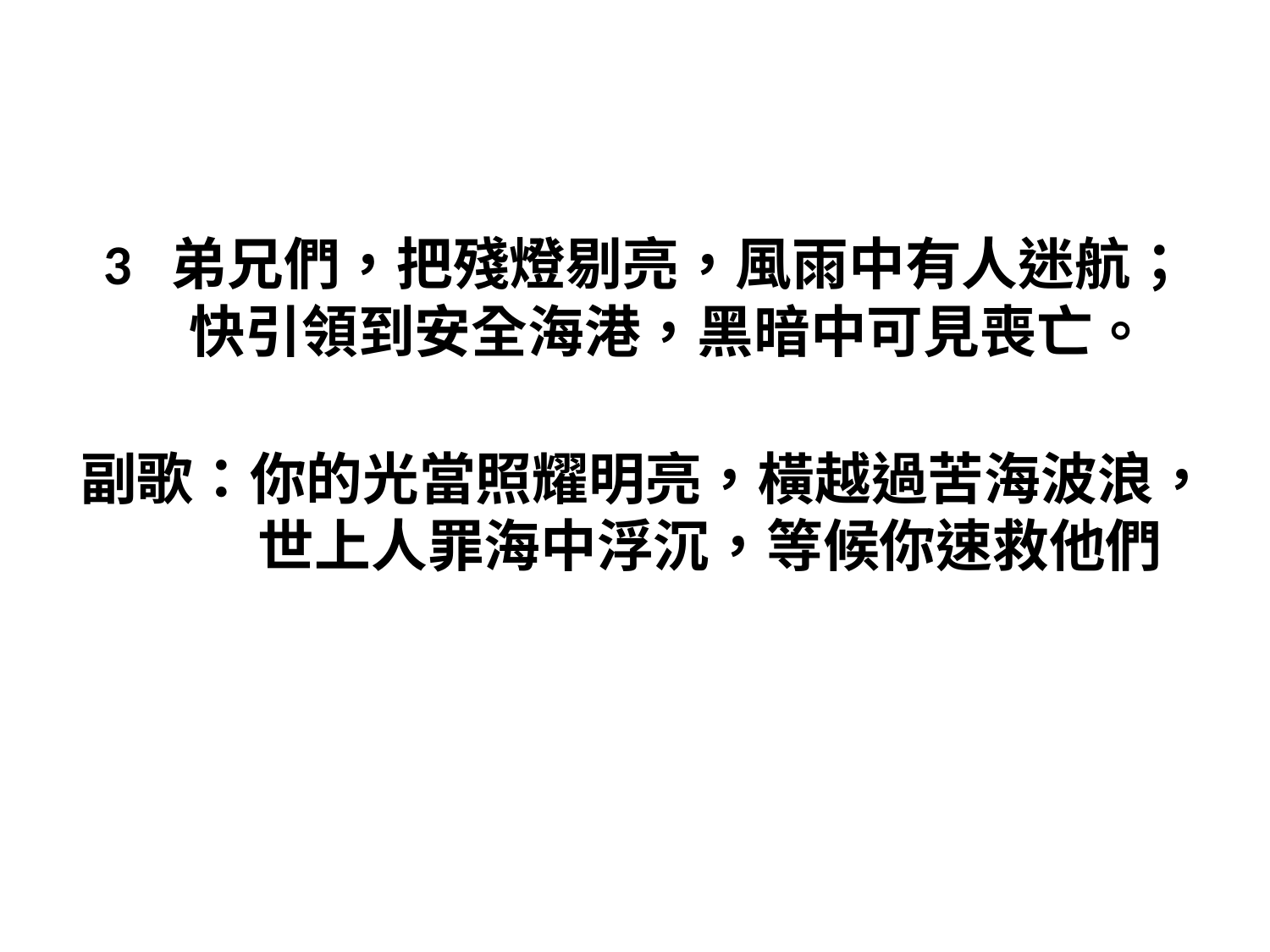

#
3  弟兄們，把殘燈剔亮，風雨中有人迷航；
快引領到安全海港，黑暗中可見喪亡。
副歌：你的光當照耀明亮，橫越過苦海波浪，
　  世上人罪海中浮沉，等候你速救他們